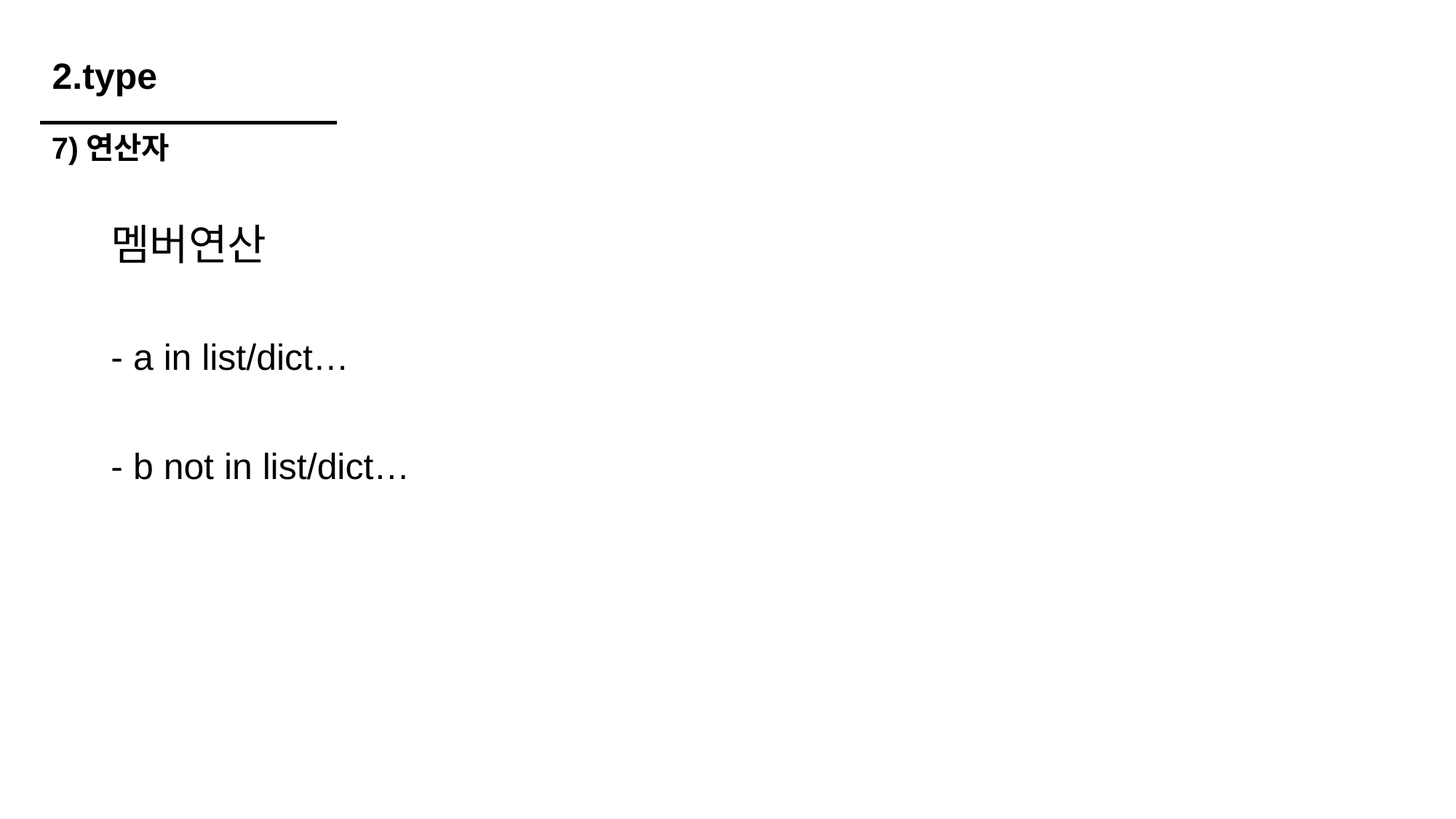

# 2.type
7)연산자
멤버연산

- a in list/dict…

- b not in list/dict…